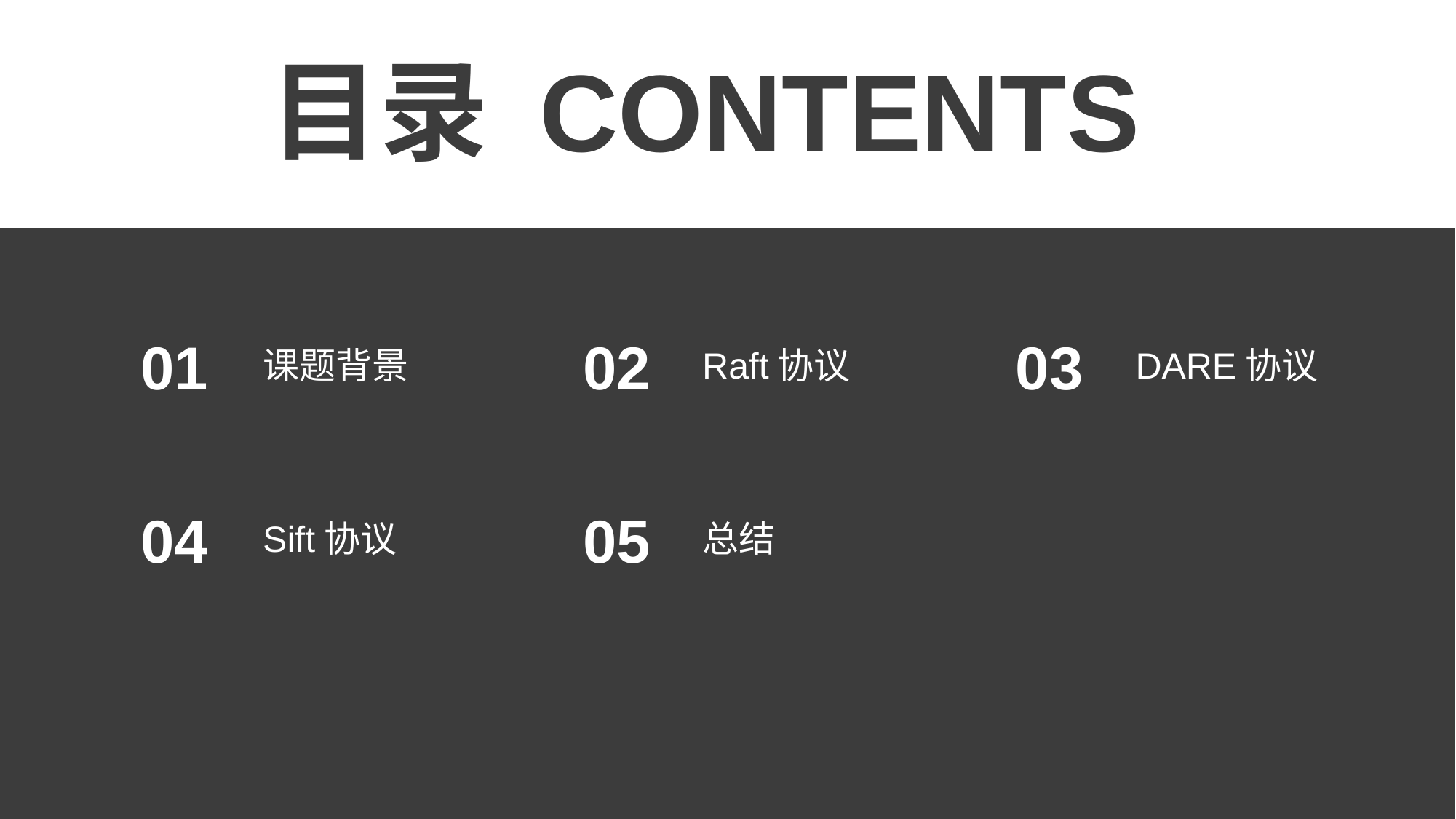

目录 CONTENTS
01
课题背景
02
Raft协议
03
DARE协议
04
Sift协议
05
总结